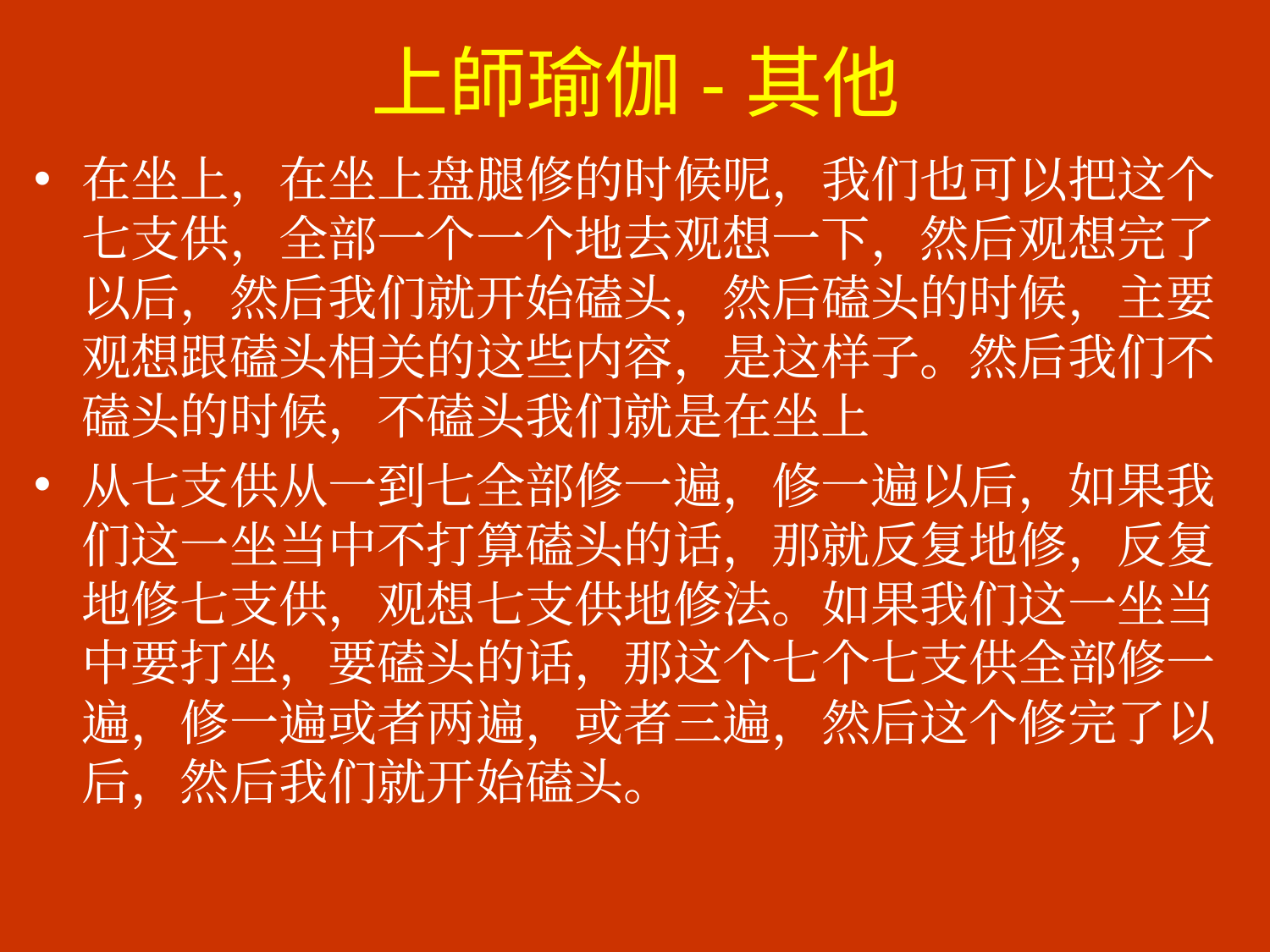

# 上師瑜伽-其他
在坐上，在坐上盘腿修的时候呢，我们也可以把这个七支供，全部一个一个地去观想一下，然后观想完了以后，然后我们就开始磕头，然后磕头的时候，主要观想跟磕头相关的这些内容，是这样子。然后我们不磕头的时候，不磕头我们就是在坐上
从七支供从一到七全部修一遍，修一遍以后，如果我们这一坐当中不打算磕头的话，那就反复地修，反复地修七支供，观想七支供地修法。如果我们这一坐当中要打坐，要磕头的话，那这个七个七支供全部修一遍，修一遍或者两遍，或者三遍，然后这个修完了以后，然后我们就开始磕头。